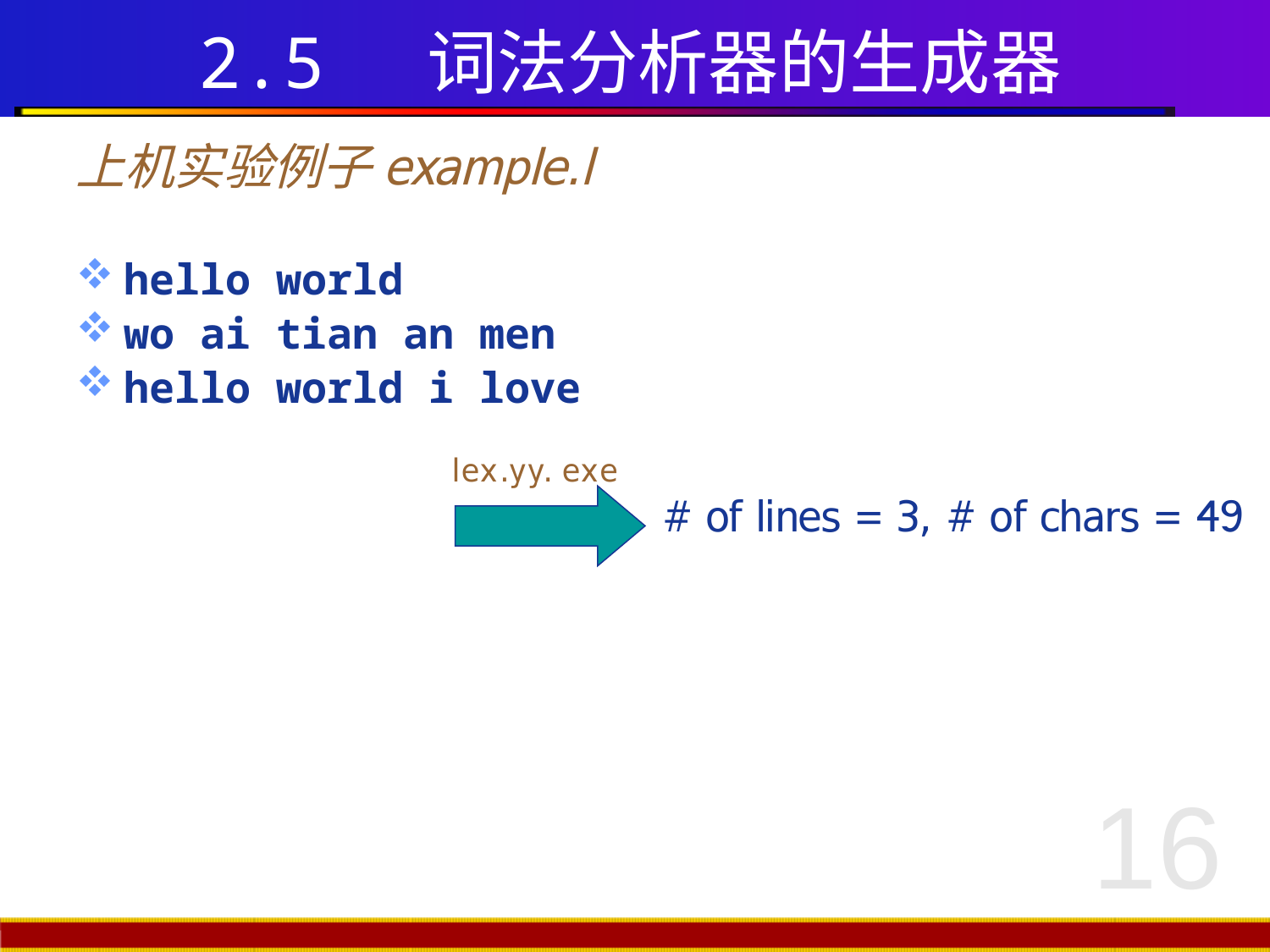

# 2.5  词法分析器的生成器
上机实验例子example.l

hello world
wo ai tian an men
hello world i love
lex.yy. exe

# of lines = 3, # of chars = 49
16